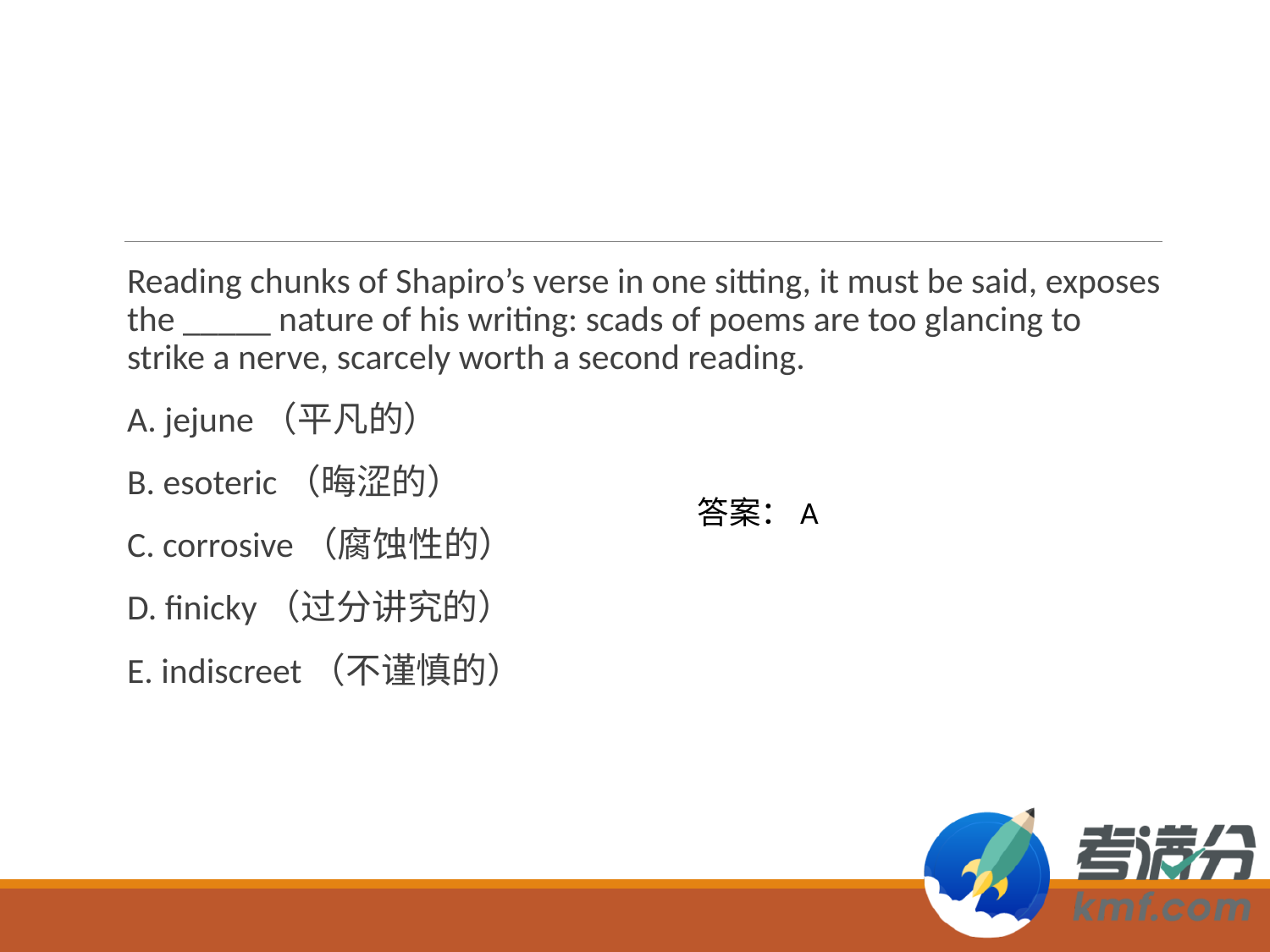

#
Reading chunks of Shapiro’s verse in one sitting, it must be said, exposes the _____ nature of his writing: scads of poems are too glancing to strike a nerve, scarcely worth a second reading.
A. jejune（平凡的）
B. esoteric（晦涩的）
C. corrosive（腐蚀性的）
D. finicky（过分讲究的）
E. indiscreet（不谨慎的）

答案：A